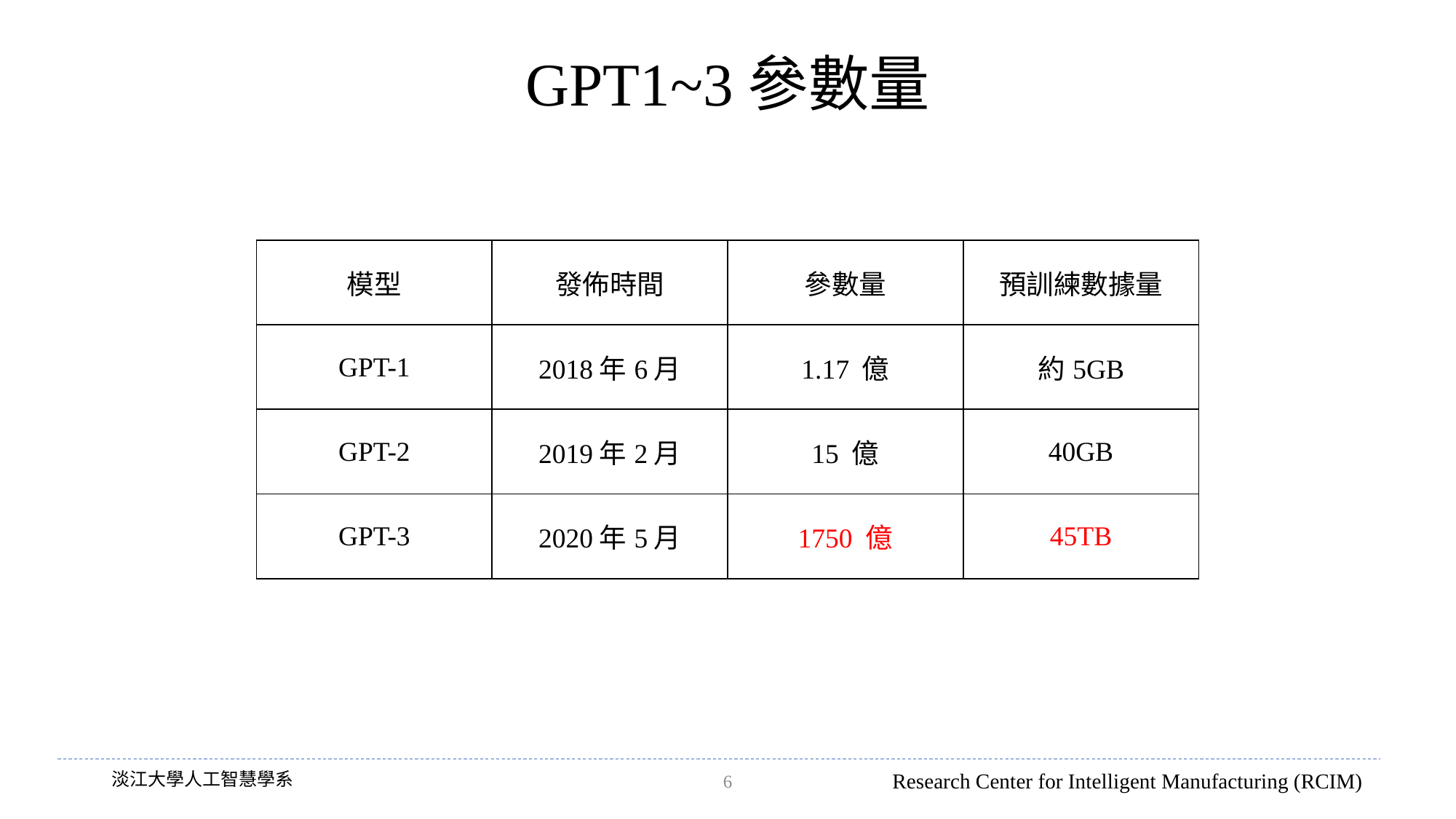

GPT1~3參數量
| 模型 | 發佈時間 | 參數量 | 預訓練數據量 |
| --- | --- | --- | --- |
| GPT-1 | 2018年6月 | 1.17 億 | 約5GB |
| GPT-2 | 2019年2月 | 15 億 | 40GB |
| GPT-3 | 2020年5月 | 1750 億 | 45TB |
6